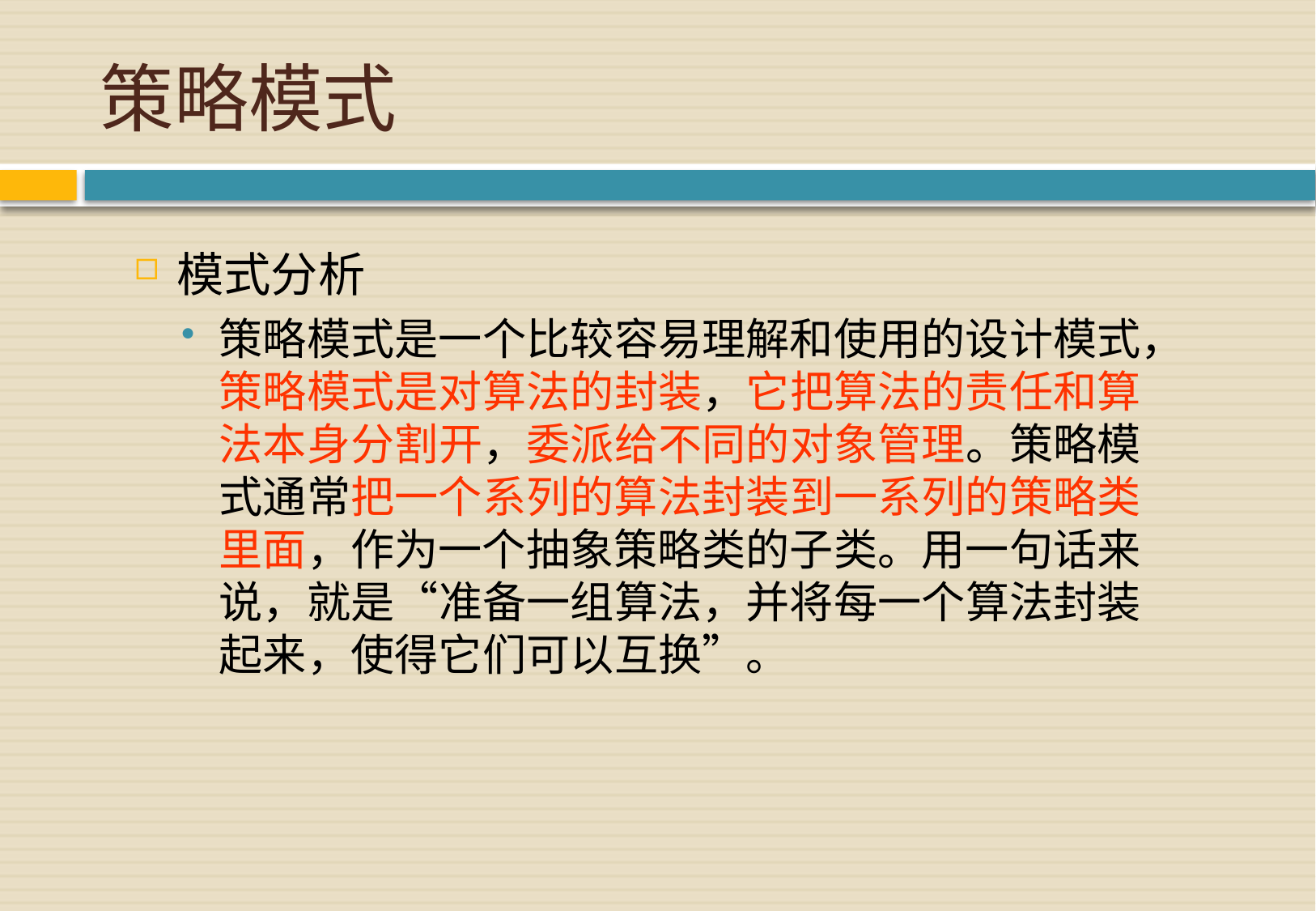

# 策略模式
模式分析
策略模式是一个比较容易理解和使用的设计模式，策略模式是对算法的封装，它把算法的责任和算法本身分割开，委派给不同的对象管理。策略模式通常把一个系列的算法封装到一系列的策略类里面，作为一个抽象策略类的子类。用一句话来说，就是“准备一组算法，并将每一个算法封装起来，使得它们可以互换”。